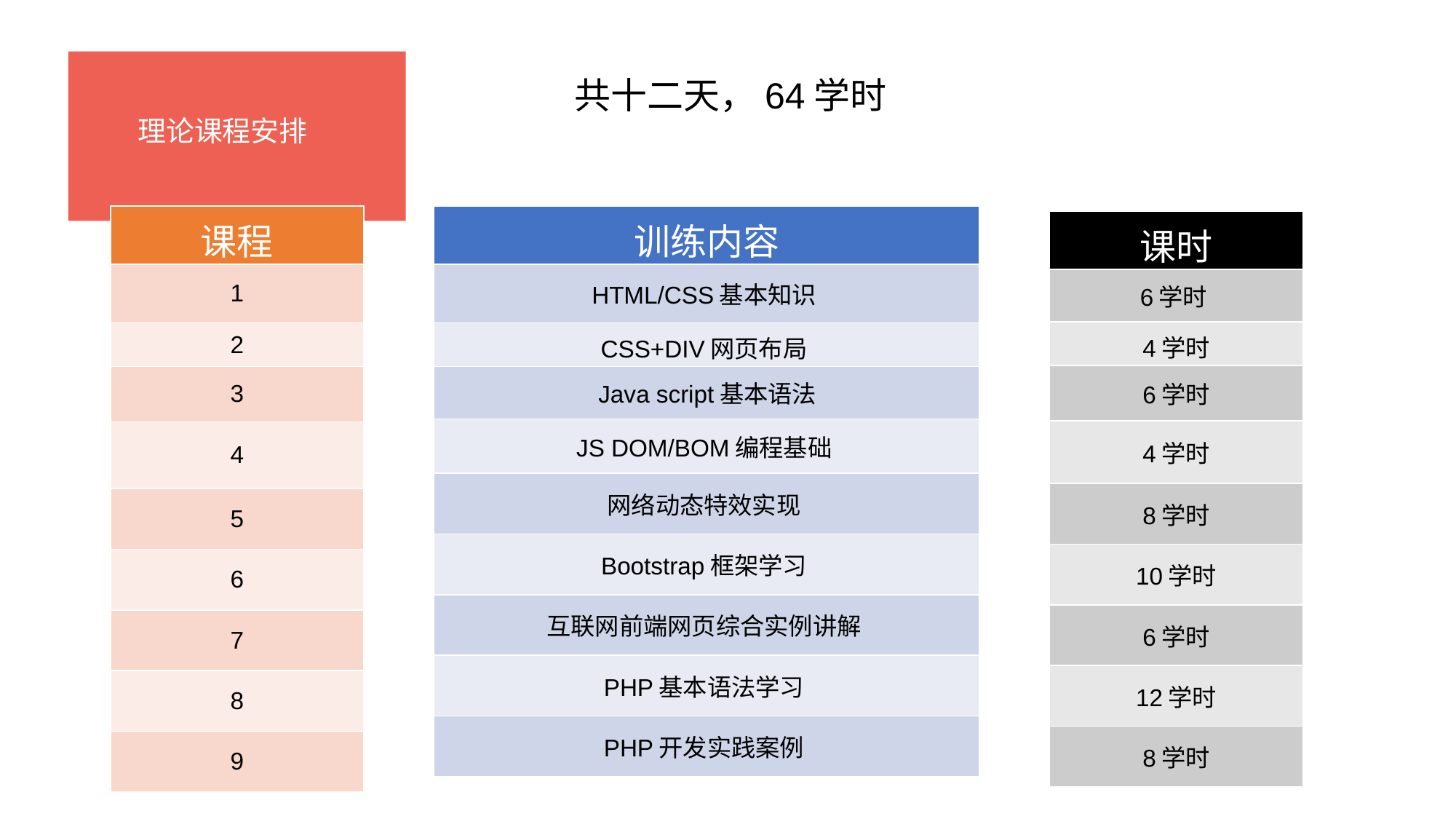

理论课程安排
共十二天，64学时
| 课程 |
| --- |
| 1 |
| 2 |
| 3 |
| 4 |
| 5 |
| 6 |
| 7 |
| 8 |
| 9 |
| 训练内容 |
| --- |
| HTML/CSS基本知识 |
| CSS+DIV网页布局 |
| Java script基本语法 |
| JS DOM/BOM编程基础 |
| 网络动态特效实现 |
| Bootstrap框架学习 |
| 互联网前端网页综合实例讲解 |
| PHP基本语法学习 |
| PHP开发实践案例 |
| 课时 |
| --- |
| 6学时 |
| 4学时 |
| 6学时 |
| 4学时 |
| 8学时 |
| 10学时 |
| 6学时 |
| 12学时 |
| 8学时 |